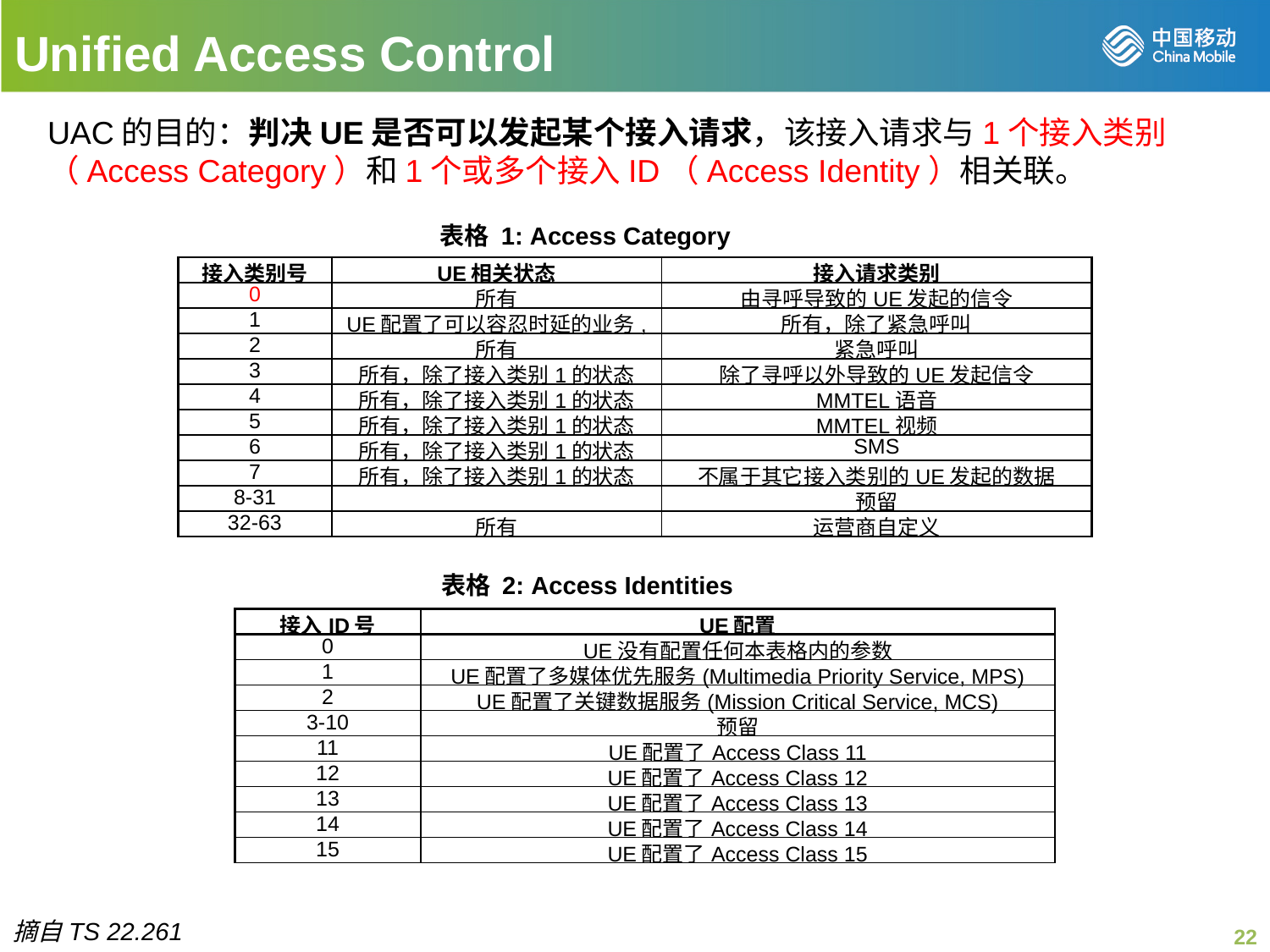

Unified Access Control
UAC的目的：判决UE是否可以发起某个接入请求，该接入请求与1个接入类别（Access Category）和1个或多个接入ID（Access Identity）相关联。

表格 1: Access Category
| 接入类别号 | UE相关状态 | 接入请求类别 |
| --- | --- | --- |
| 0 | 所有 | 由寻呼导致的UE发起的信令 |
| 1 | UE配置了可以容忍时延的业务, | 所有，除了紧急呼叫 |
| 2 | 所有 | 紧急呼叫 |
| 3 | 所有，除了接入类别1的状态 | 除了寻呼以外导致的UE发起信令 |
| 4 | 所有，除了接入类别1的状态 | MMTEL语音 |
| 5 | 所有，除了接入类别1的状态 | MMTEL视频 |
| 6 | 所有，除了接入类别1的状态 | SMS |
| 7 | 所有，除了接入类别1的状态 | 不属于其它接入类别的UE发起的数据 |
| 8-31 |  | 预留 |
| 32-63 | 所有 | 运营商自定义 |
表格 2: Access Identities
| 接入ID号 | UE配置 |
| --- | --- |
| 0 | UE没有配置任何本表格内的参数 |
| 1 | UE配置了多媒体优先服务(Multimedia Priority Service, MPS) |
| 2 | UE配置了关键数据服务(Mission Critical Service, MCS) |
| 3-10 | 预留 |
| 11 | UE配置了Access Class 11 |
| 12 | UE配置了Access Class 12 |
| 13 | UE配置了Access Class 13 |
| 14 | UE配置了Access Class 14 |
| 15 | UE配置了Access Class 15 |
摘自TS 22.261